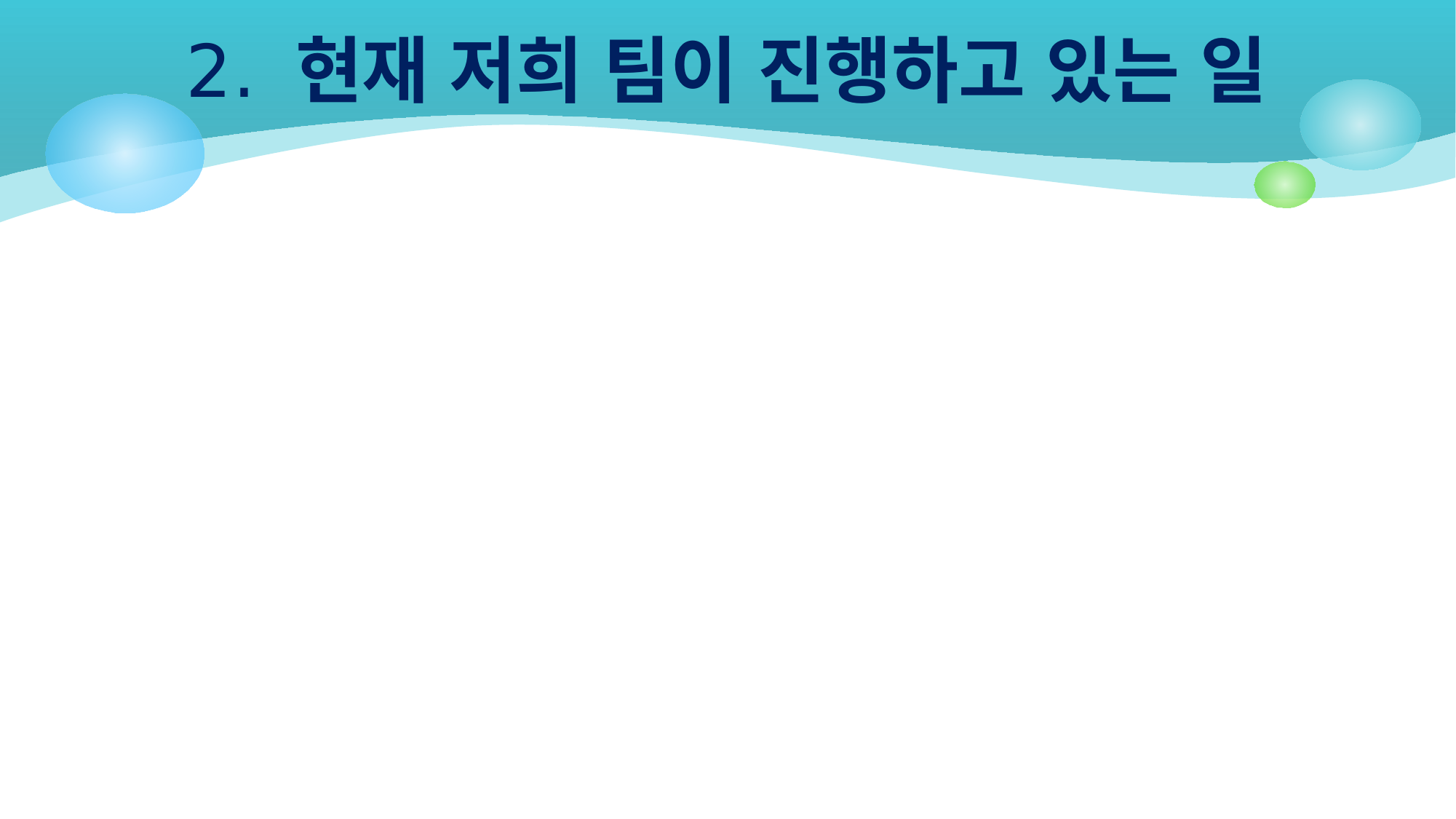

# 2. 현재 저희 팀이 진행하고 있는 일